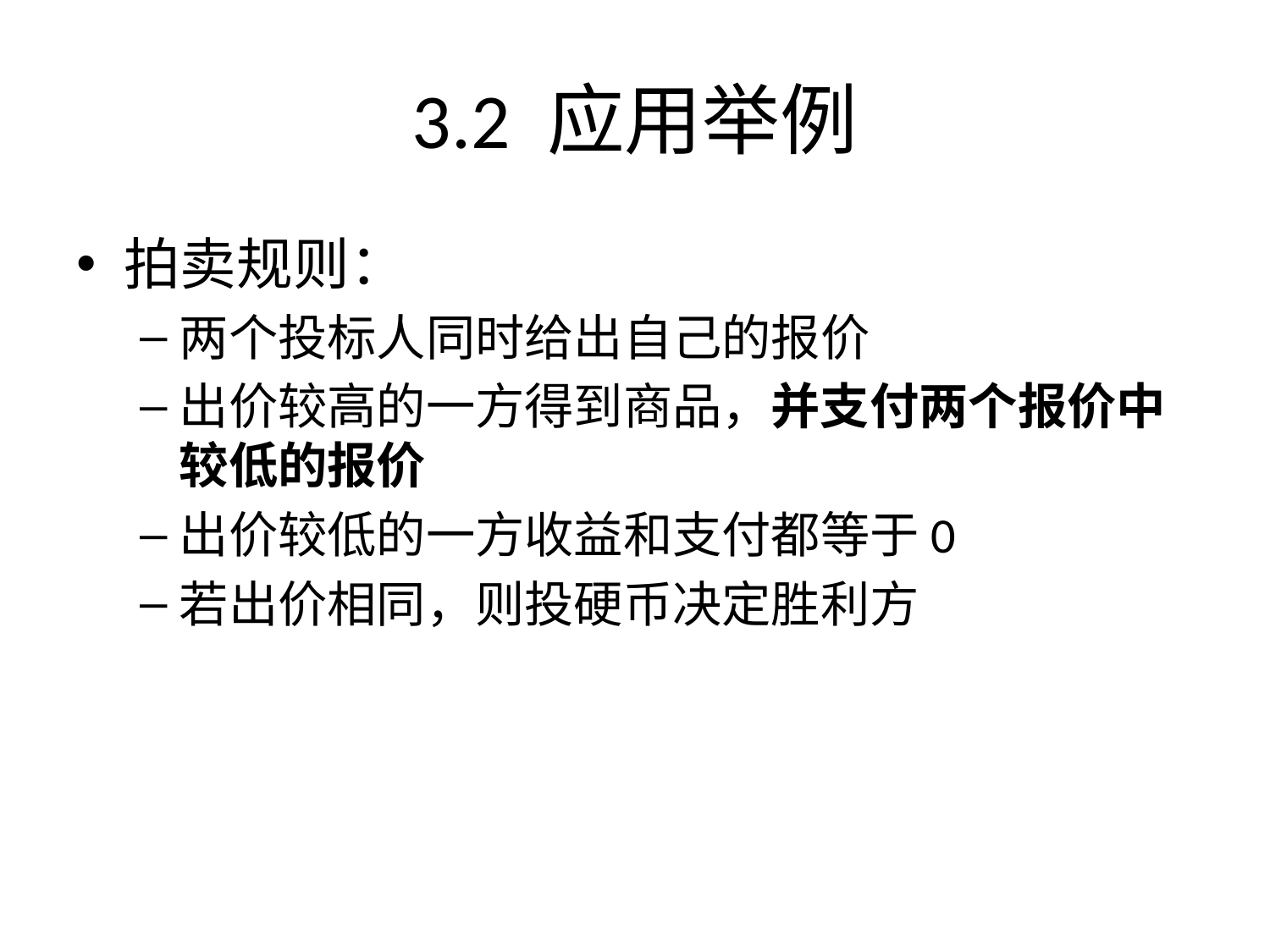

3.2 应用举例
拍卖规则：
两个投标人同时给出自己的报价
出价较高的一方得到商品，并支付两个报价中较低的报价
出价较低的一方收益和支付都等于0
若出价相同，则投硬币决定胜利方